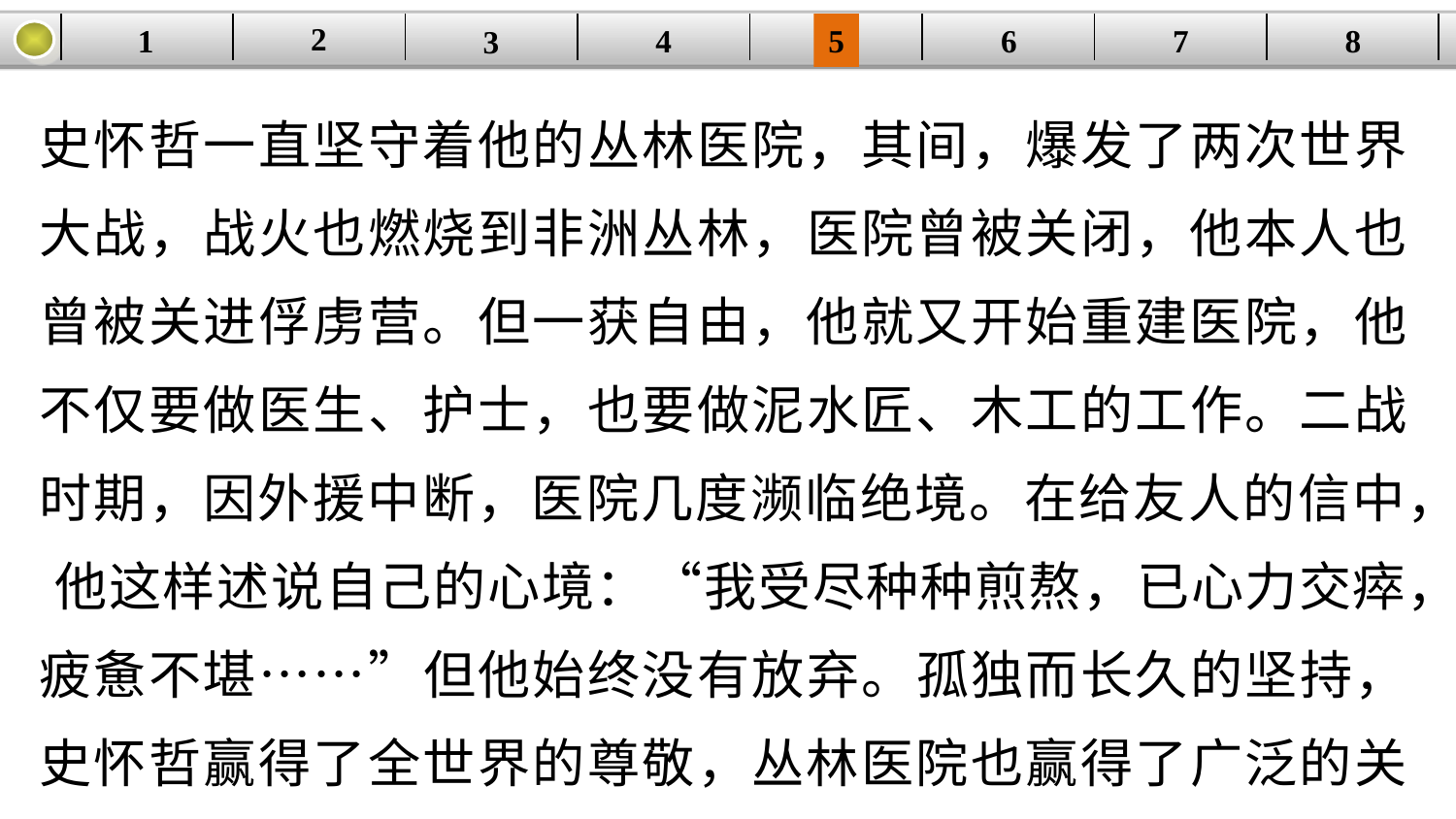

2
1
8
7
6
|  |  |  |  |  |  |  |  |
| --- | --- | --- | --- | --- | --- | --- | --- |
5
4
3

史怀哲一直坚守着他的丛林医院，其间，爆发了两次世界大战，战火也燃烧到非洲丛林，医院曾被关闭，他本人也曾被关进俘虏营。但一获自由，他就又开始重建医院，他不仅要做医生、护士，也要做泥水匠、木工的工作。二战时期，因外援中断，医院几度濒临绝境。在给友人的信中， 他这样述说自己的心境：“我受尽种种煎熬，已心力交瘁，疲惫不堪……”但他始终没有放弃。孤独而长久的坚持，史怀哲赢得了全世界的尊敬，丛林医院也赢得了广泛的关注和支持。